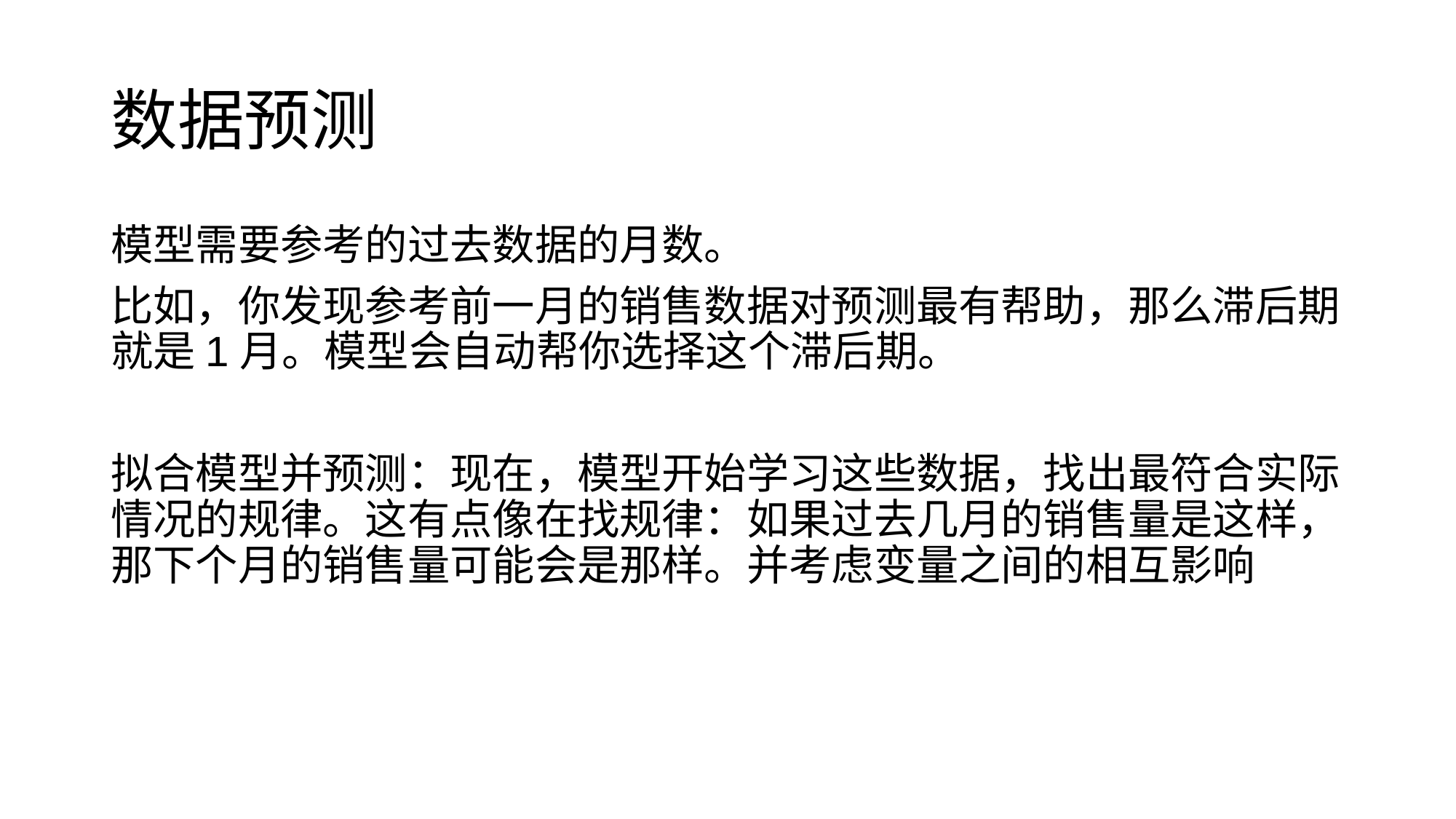

# 数据预测
模型需要参考的过去数据的月数。
比如，你发现参考前一月的销售数据对预测最有帮助，那么滞后期就是1月。模型会自动帮你选择这个滞后期。

拟合模型并预测：现在，模型开始学习这些数据，找出最符合实际情况的规律。这有点像在找规律：如果过去几月的销售量是这样，那下个月的销售量可能会是那样。并考虑变量之间的相互影响